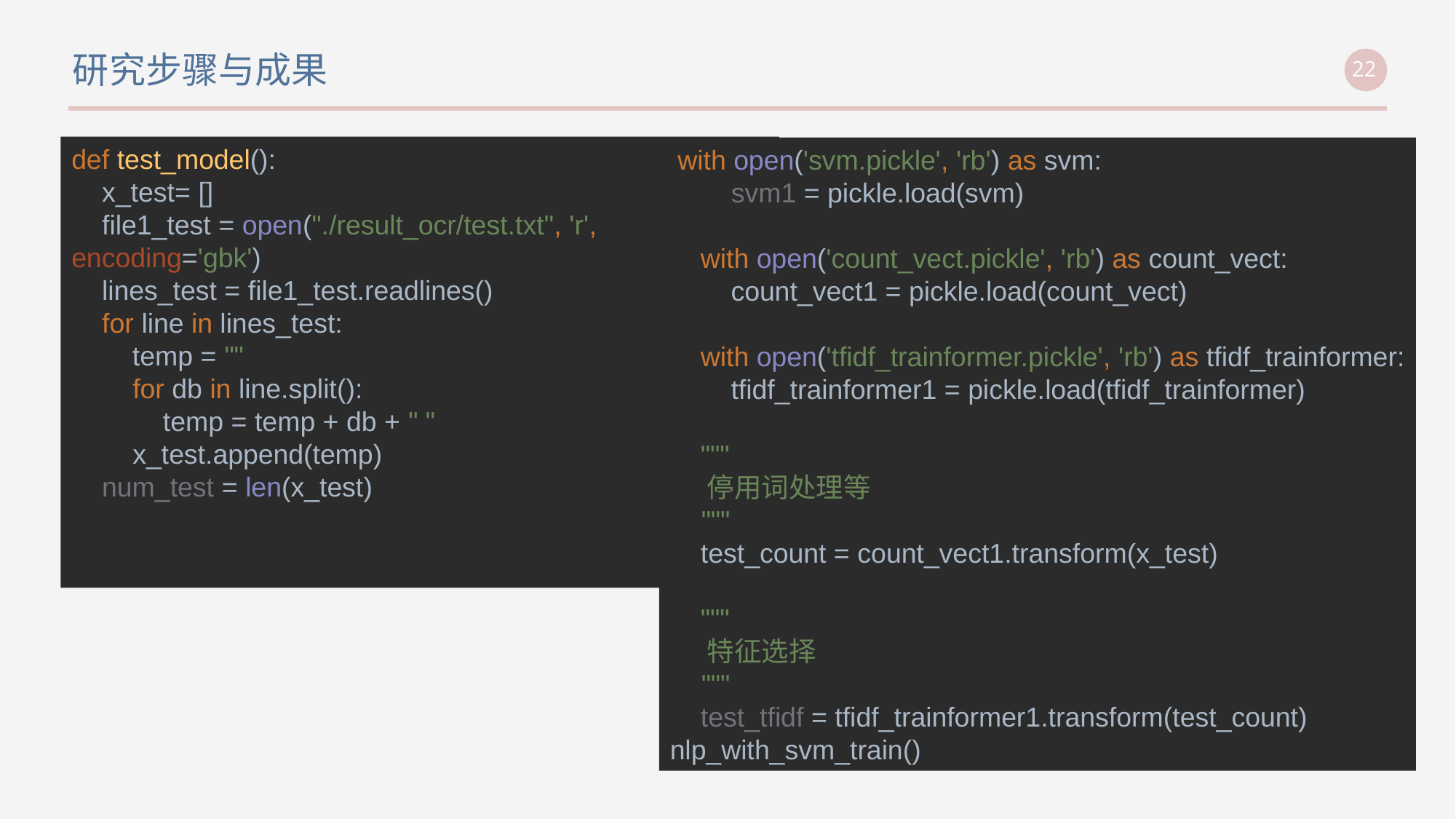

研究步骤与成果
def test_model():
    x_test= []
    file1_test = open("./result_ocr/test.txt", 'r', encoding='gbk')
    lines_test = file1_test.readlines()
    for line in lines_test:
        temp = ""
        for db in line.split():
            temp = temp + db + " "
        x_test.append(temp)
    num_test = len(x_test)

 with open('svm.pickle', 'rb') as svm:
        svm1 = pickle.load(svm)
    with open('count_vect.pickle', 'rb') as count_vect:
        count_vect1 = pickle.load(count_vect)
    with open('tfidf_trainformer.pickle', 'rb') as tfidf_trainformer:
        tfidf_trainformer1 = pickle.load(tfidf_trainformer)
    """
    停用词处理等
    """
    test_count = count_vect1.transform(x_test)
    """
    特征选择
    """
    test_tfidf = tfidf_trainformer1.transform(test_count)
nlp_with_svm_train()